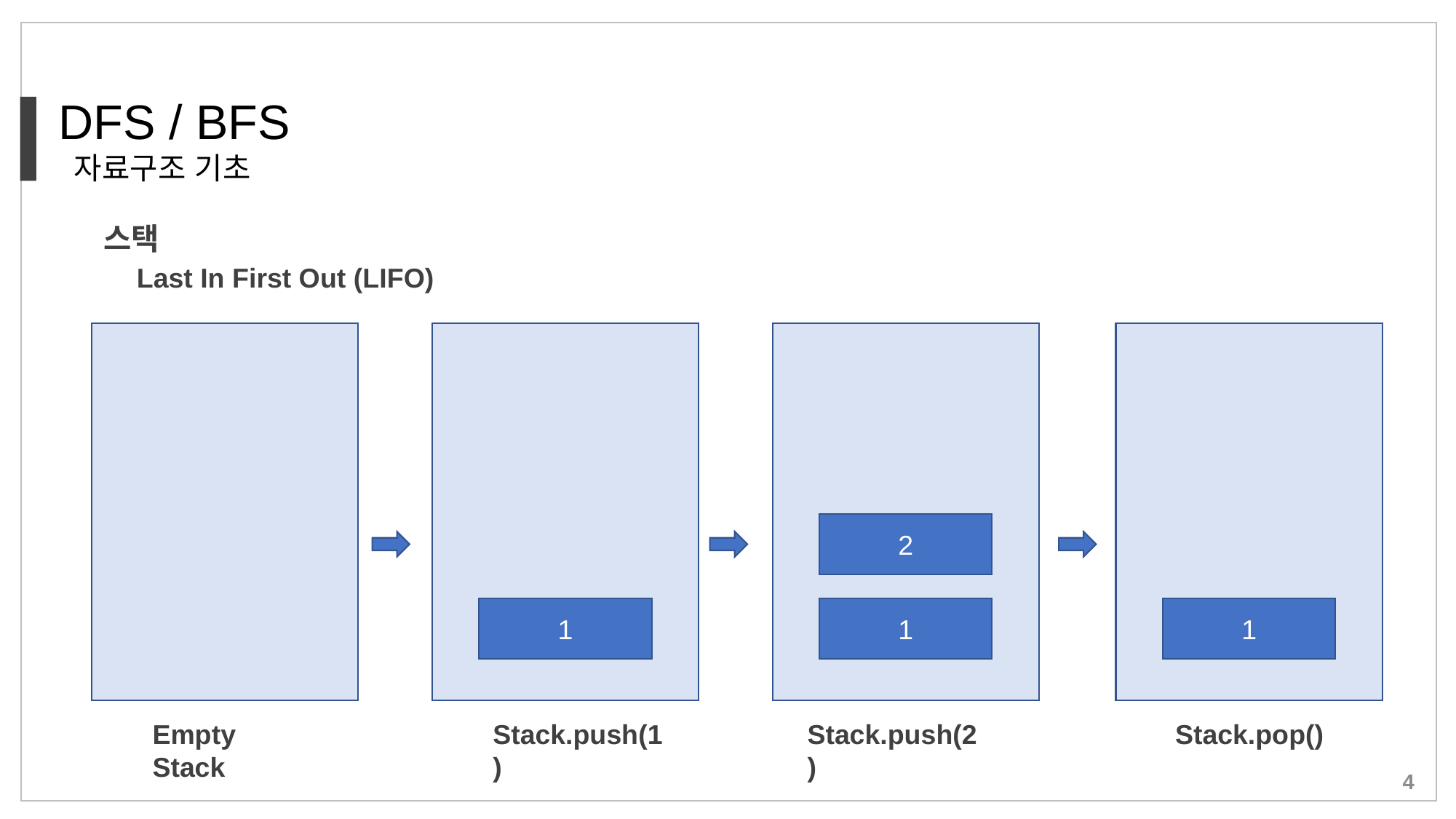

DFS / BFS
 자료구조 기초

스택
Last In First Out (LIFO)

2

1
1
1
Empty Stack
Stack.push(1)
Stack.push(2)
Stack.pop()
4